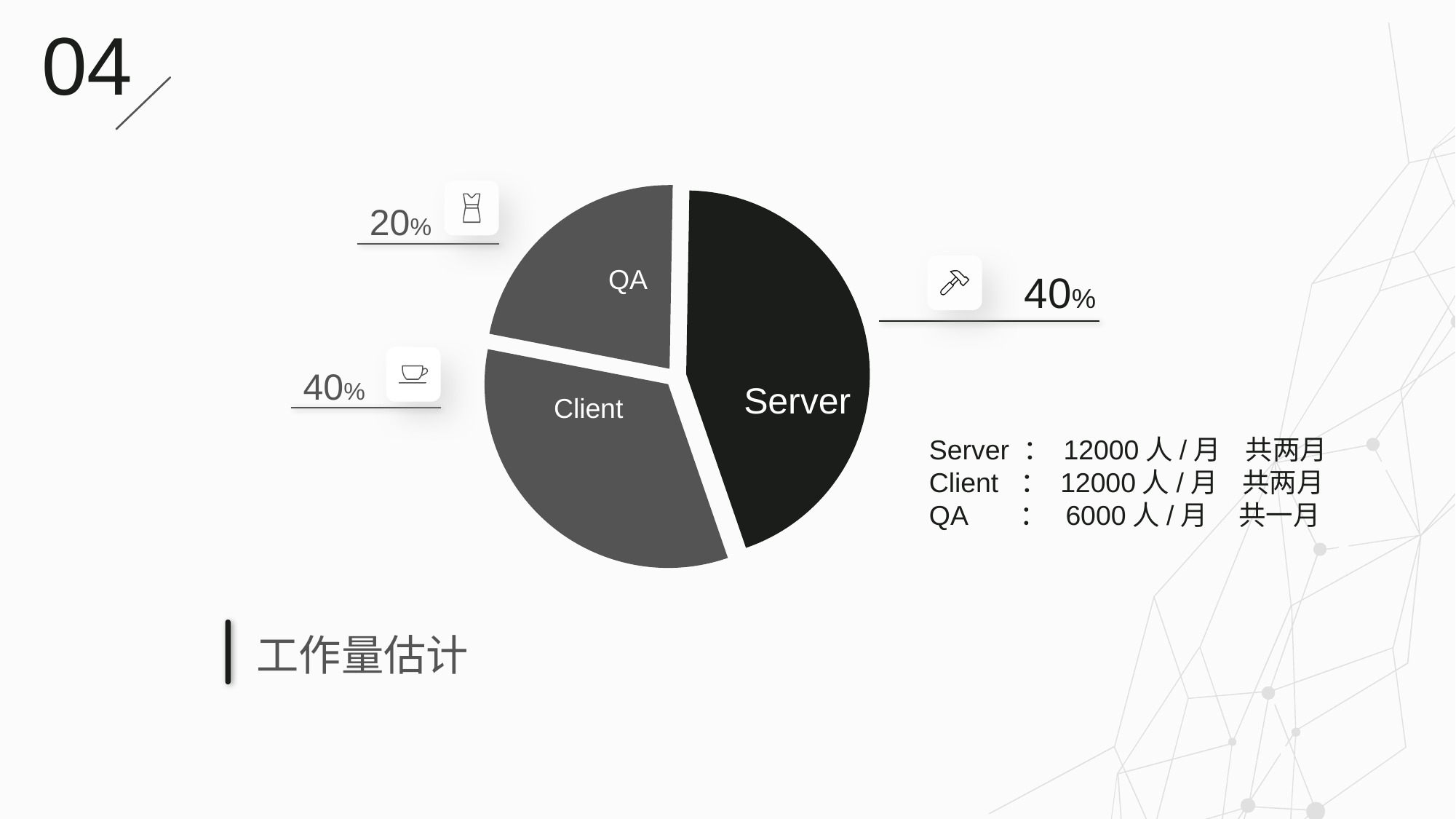

04

### Chart

| Category | 支出占比 |
|---|---|
| 客户端 | 0.4 |
| 服务端 | 0.3 |
| 测试 | 0.2 |

20%

QA
40%

40%
Server
Client
Server ： 12000人/月    共两月
Client  ： 12000人/月    共两月
QA      ：  6000人/月     共一月
工作量估计